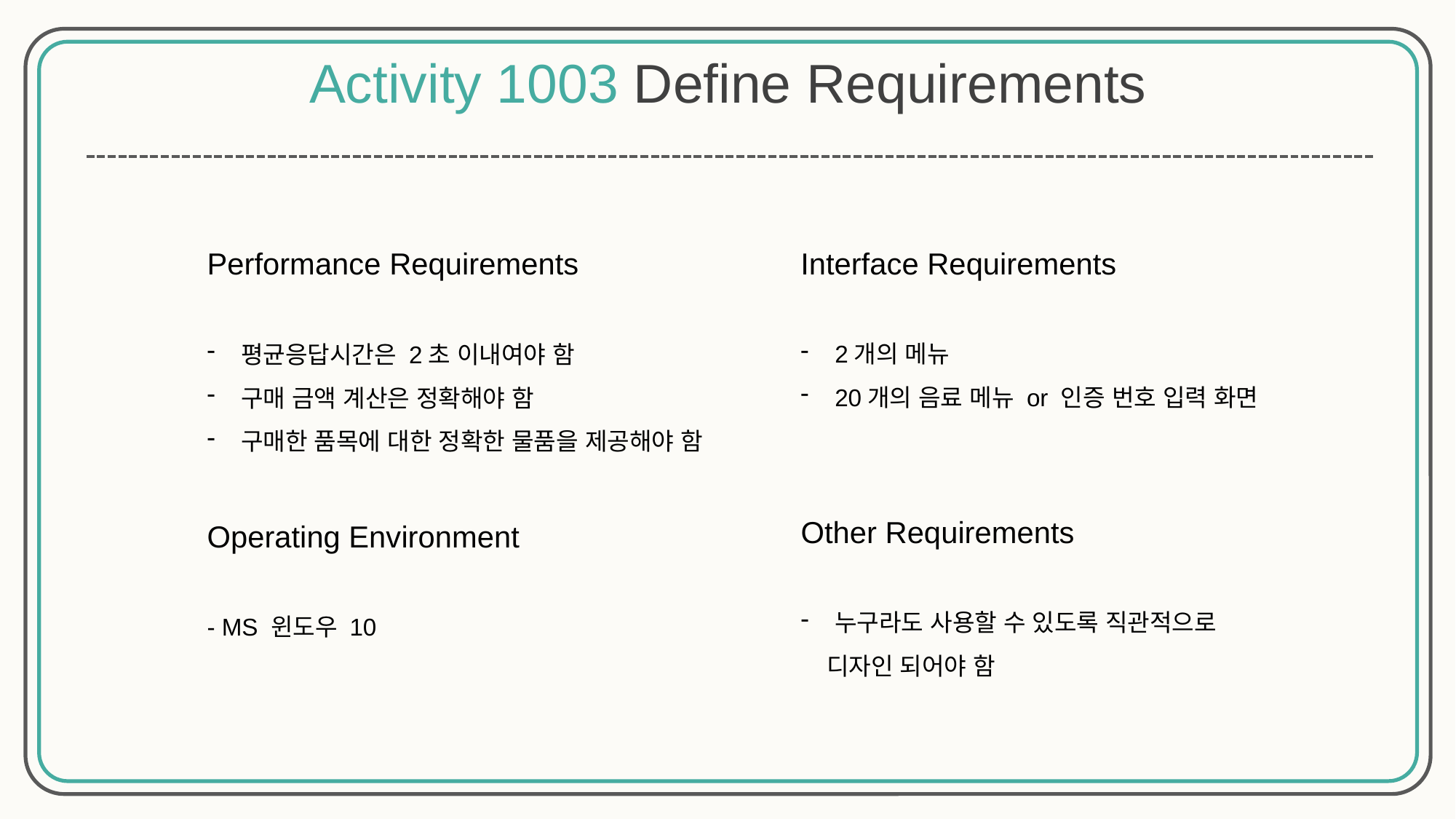

Activity 1003 Define Requirements
Interface Requirements

2개의 메뉴
20개의 음료 메뉴 or 인증 번호 입력 화면
Performance Requirements

평균응답시간은 2초 이내여야 함
구매 금액 계산은 정확해야 함
구매한 품목에 대한 정확한 물품을 제공해야 함

Operating Environment

- MS 윈도우 10
Other Requirements

누구라도 사용할 수 있도록 직관적으로
   디자인 되어야 함